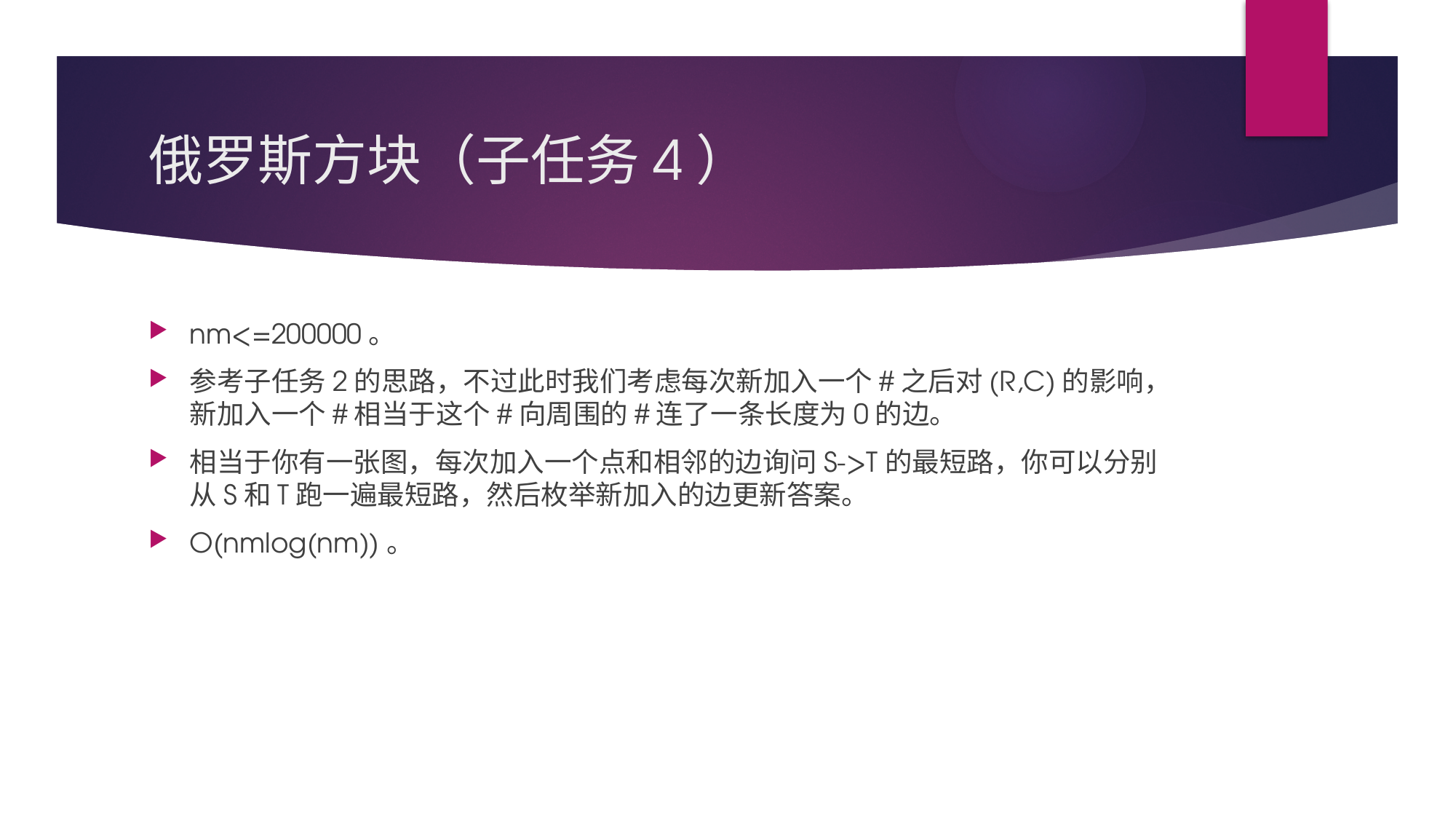

# 俄罗斯方块（子任务4）
nm<=200000。
参考子任务2的思路，不过此时我们考虑每次新加入一个#之后对(R,C)的影响，新加入一个#相当于这个#向周围的#连了一条长度为0的边。
相当于你有一张图，每次加入一个点和相邻的边询问S->T的最短路，你可以分别从S和T跑一遍最短路，然后枚举新加入的边更新答案。
O(nmlog(nm))。